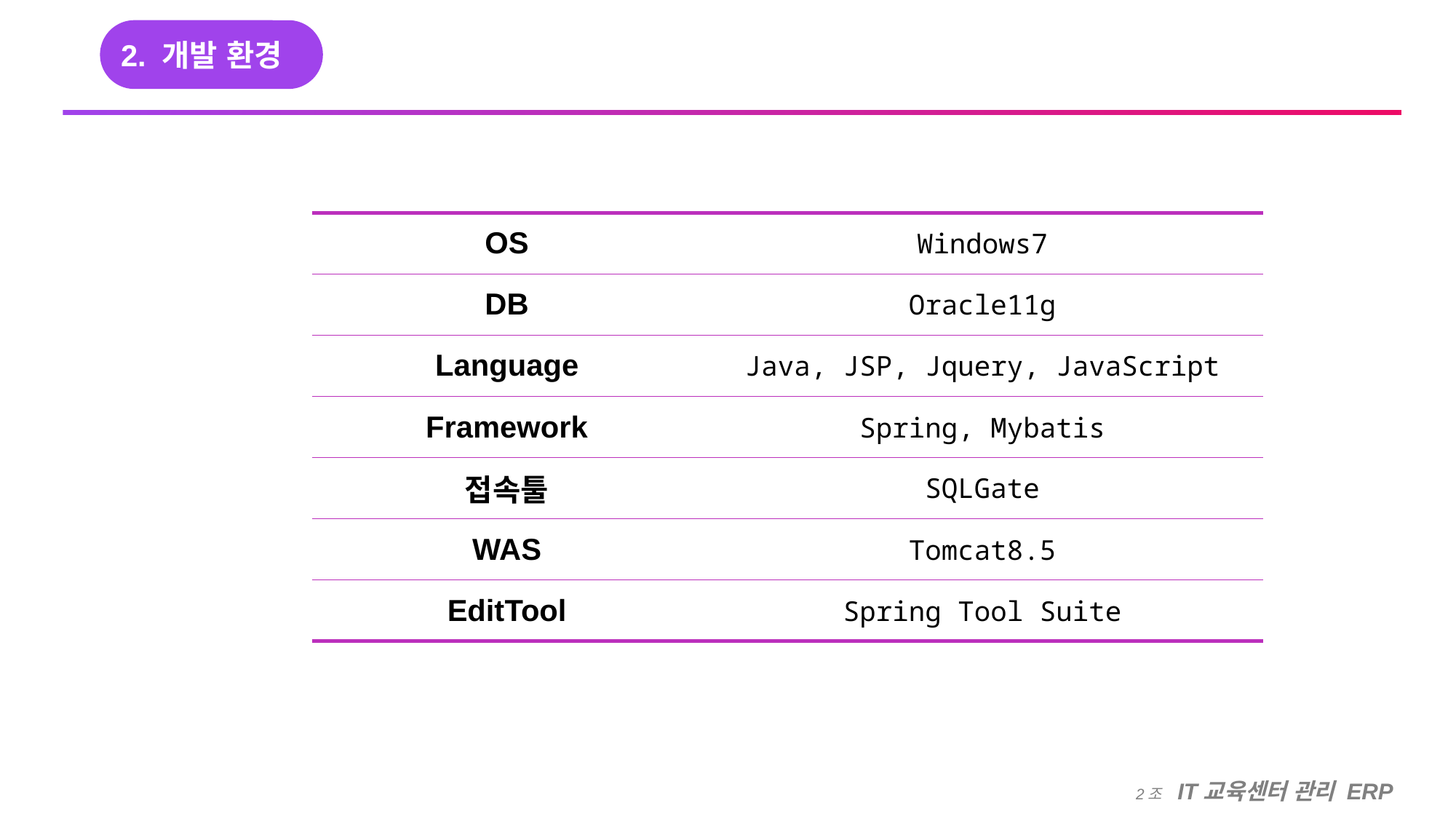

2. 개발 환경

| OS | Windows7 |
| --- | --- |
| DB | Oracle11g |
| Language | Java, JSP, Jquery, JavaScript |
| Framework | Spring, Mybatis |
| 접속툴 | SQLGate |
| WAS | Tomcat8.5 |
| EditTool | Spring Tool Suite |
2조 IT교육센터 관리 ERP